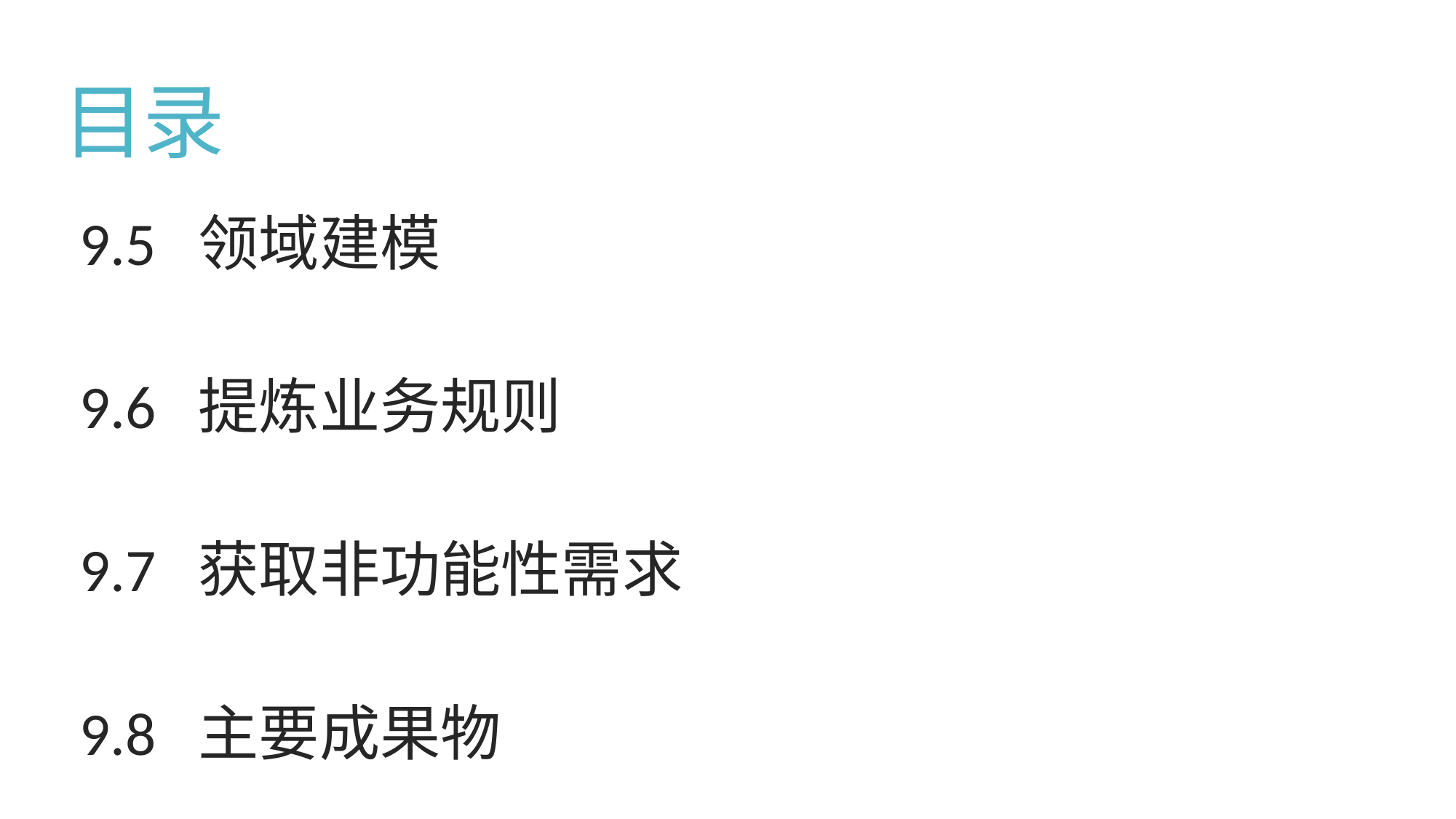

# 目录
9.5  领域建模

9.6  提炼业务规则

9.7  获取非功能性需求

9.8  主要成果物